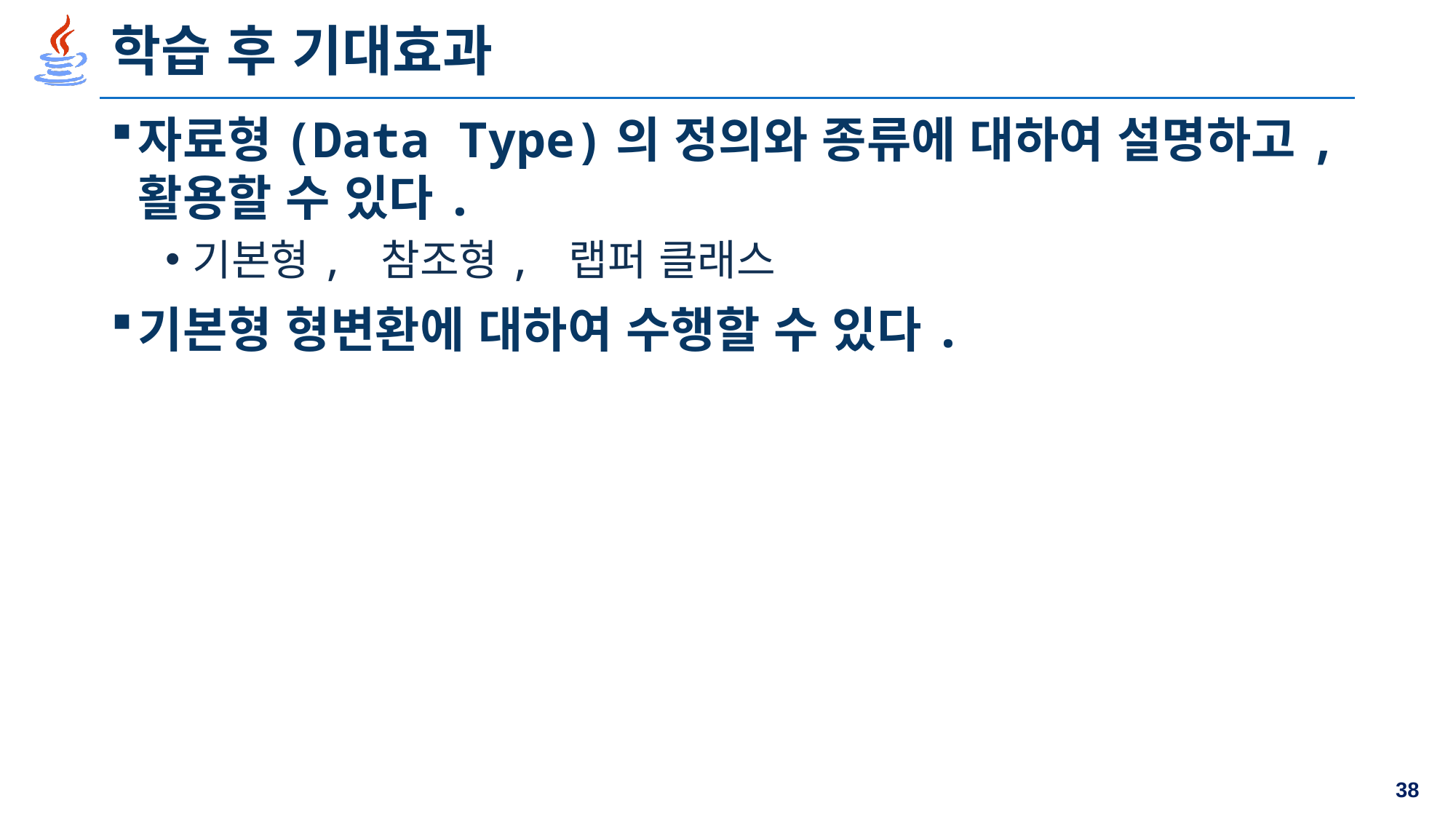

# 학습 후 기대효과
자료형(Data Type)의 정의와 종류에 대하여 설명하고, 활용할 수 있다.
기본형, 참조형, 랩퍼 클래스
기본형 형변환에 대하여 수행할 수 있다.

38